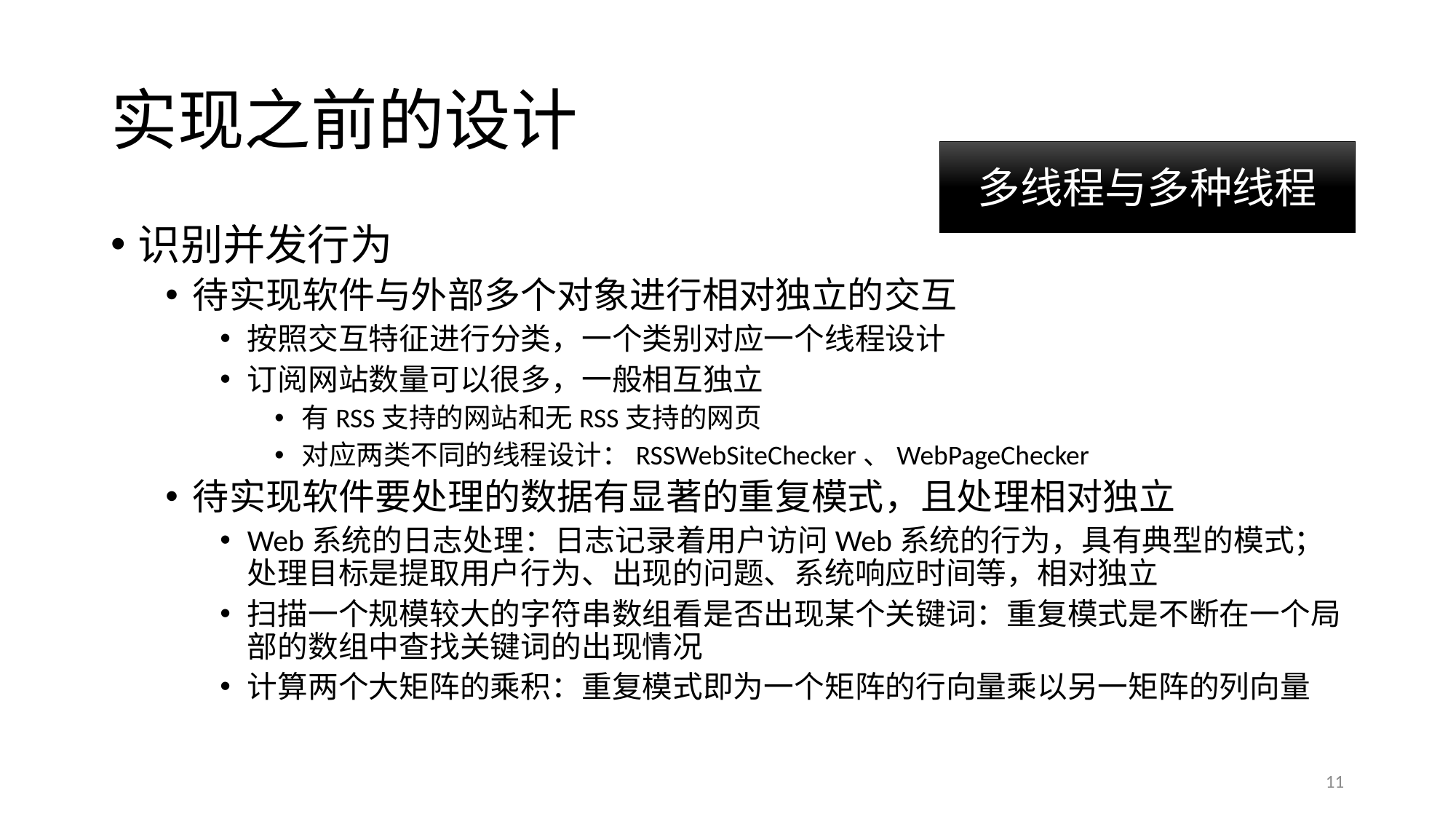

# 实现之前的设计
多线程与多种线程
识别并发行为
待实现软件与外部多个对象进行相对独立的交互
按照交互特征进行分类，一个类别对应一个线程设计
订阅网站数量可以很多，一般相互独立
有RSS支持的网站和无RSS支持的网页
对应两类不同的线程设计：RSSWebSiteChecker、WebPageChecker
待实现软件要处理的数据有显著的重复模式，且处理相对独立
Web系统的日志处理：日志记录着用户访问Web系统的行为，具有典型的模式；处理目标是提取用户行为、出现的问题、系统响应时间等，相对独立
扫描一个规模较大的字符串数组看是否出现某个关键词：重复模式是不断在一个局部的数组中查找关键词的出现情况
计算两个大矩阵的乘积：重复模式即为一个矩阵的行向量乘以另一矩阵的列向量
11